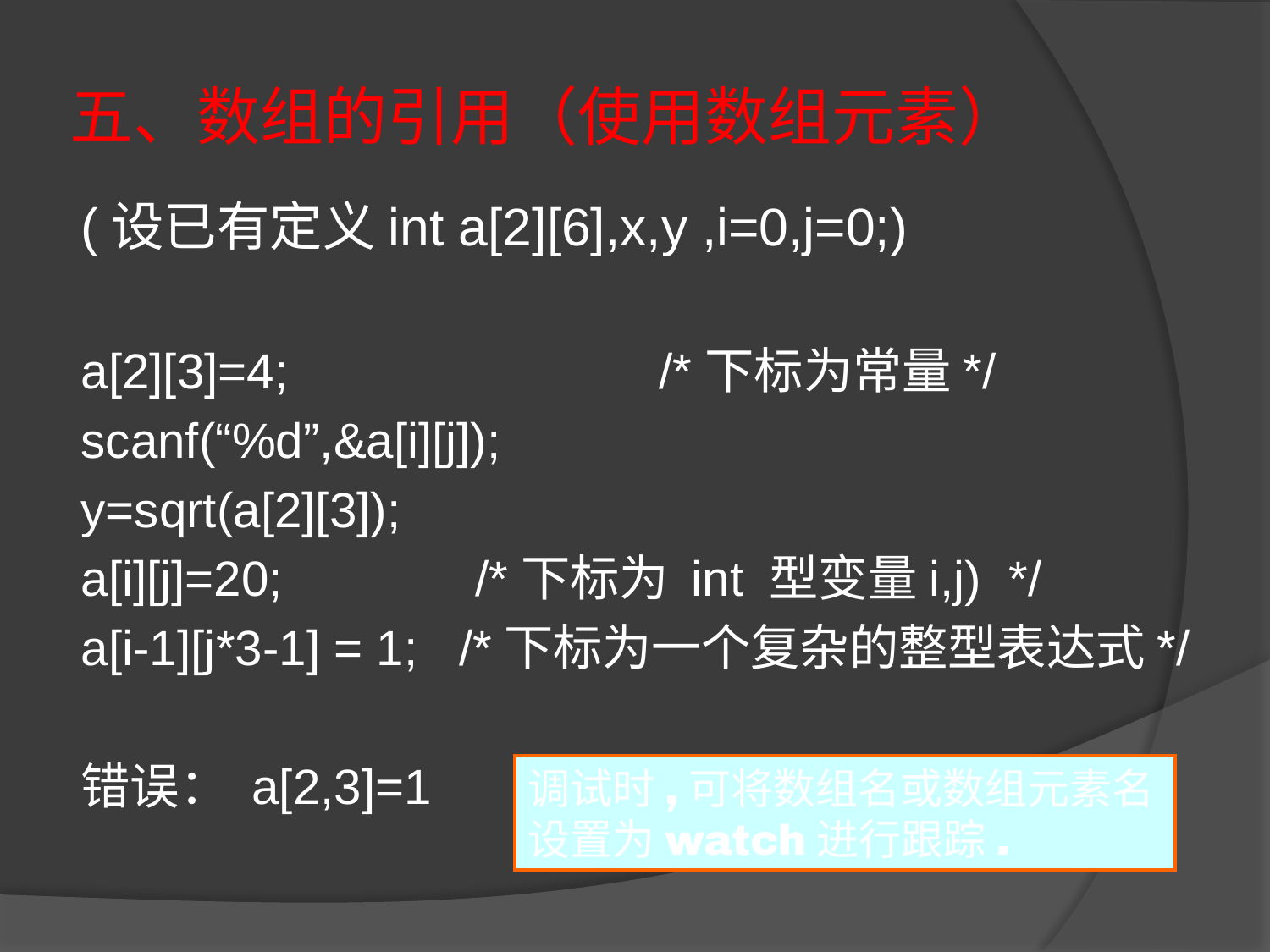

# 五、数组的引用（使用数组元素）
(设已有定义int a[2][6],x,y ,i=0,j=0;)

a[2][3]=4;                           /*下标为常量*/
scanf(“%d”,&a[i][j]);
y=sqrt(a[2][3]);
a[i][j]=20;              /*下标为 int 型变量i,j)  */
a[i-1][j*3-1] = 1;   /*下标为一个复杂的整型表达式*/

错误： a[2,3]=1
调试时,可将数组名或数组元素名设置为watch进行跟踪.